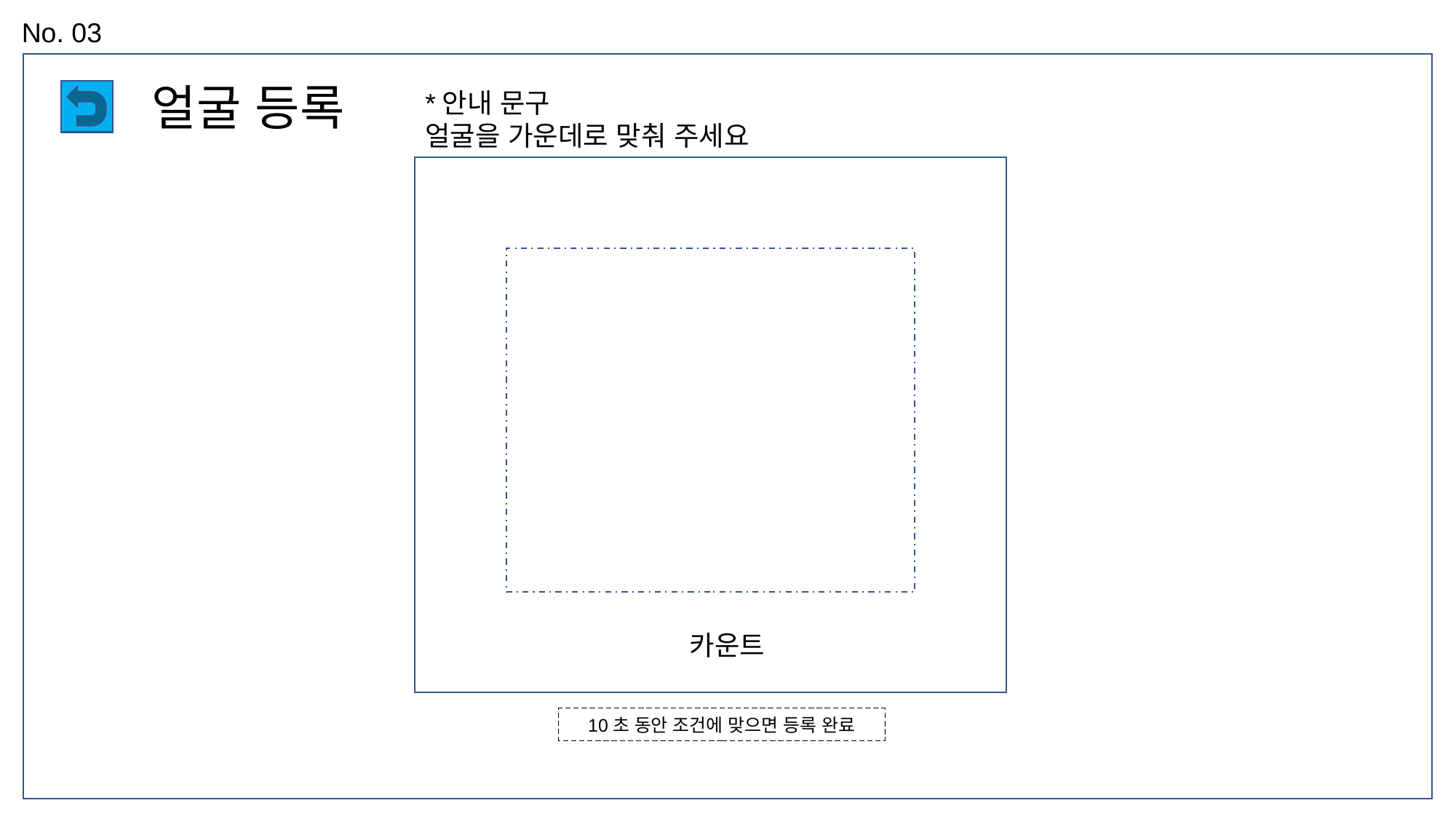

No. 03

얼굴 등록

*안내 문구
얼굴을 가운데로 맞춰 주세요

카운트
10초 동안 조건에 맞으면 등록 완료